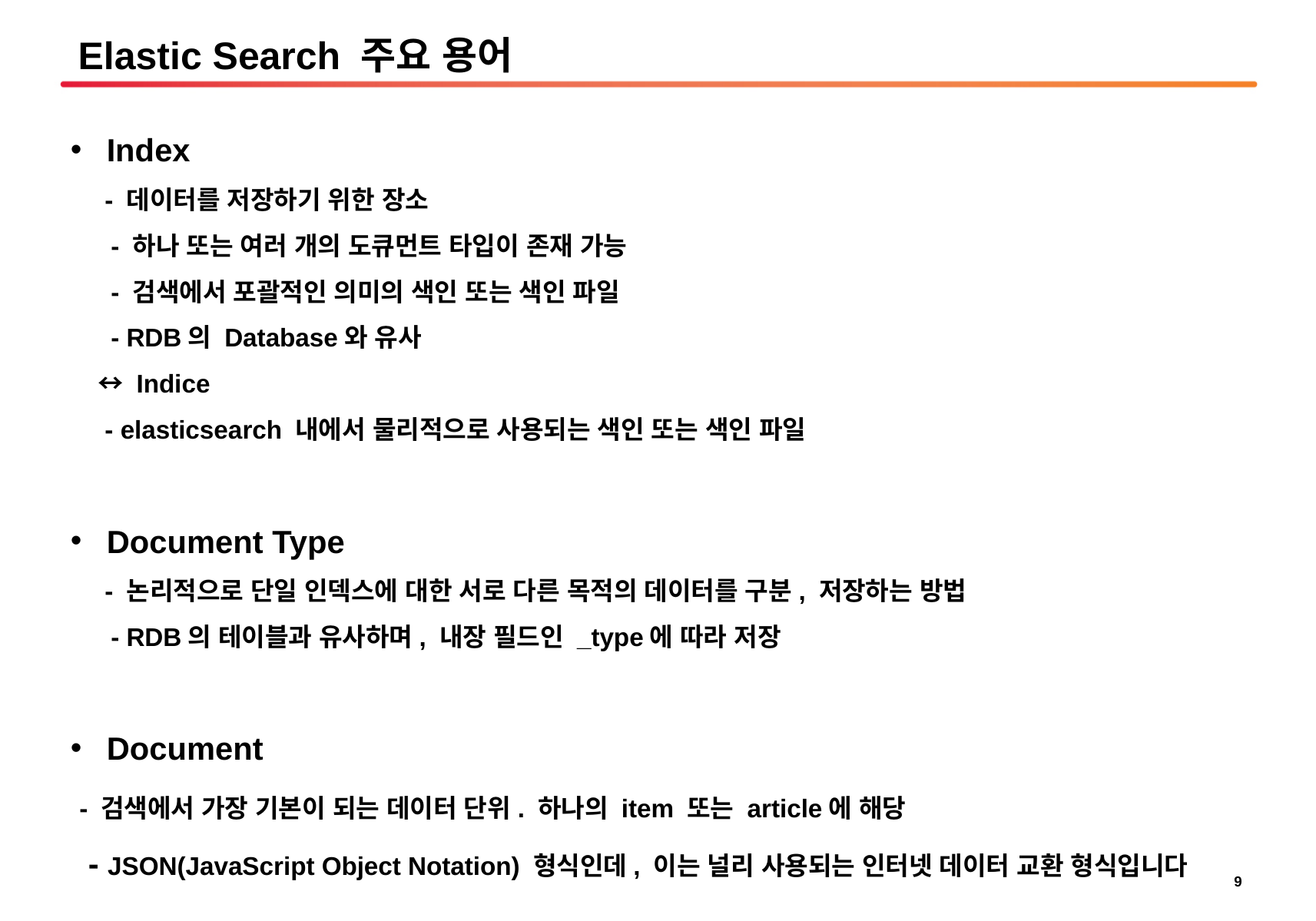

# Elastic Search 주요 용어

 Index
 - 데이터를 저장하기 위한 장소
 - 하나 또는 여러 개의 도큐먼트 타입이 존재 가능
 - 검색에서 포괄적인 의미의 색인 또는 색인 파일
 - RDB의 Database와 유사
↔ Indice
 - elasticsearch 내에서 물리적으로 사용되는 색인 또는 색인 파일

 Document Type
 - 논리적으로 단일 인덱스에 대한 서로 다른 목적의 데이터를 구분, 저장하는 방법
 - RDB의 테이블과 유사하며, 내장 필드인 _type에 따라 저장
 Document
 - 검색에서 가장 기본이 되는 데이터 단위. 하나의 item 또는 article에 해당
  - JSON(JavaScript Object Notation) 형식인데, 이는 널리 사용되는 인터넷 데이터 교환 형식입니다